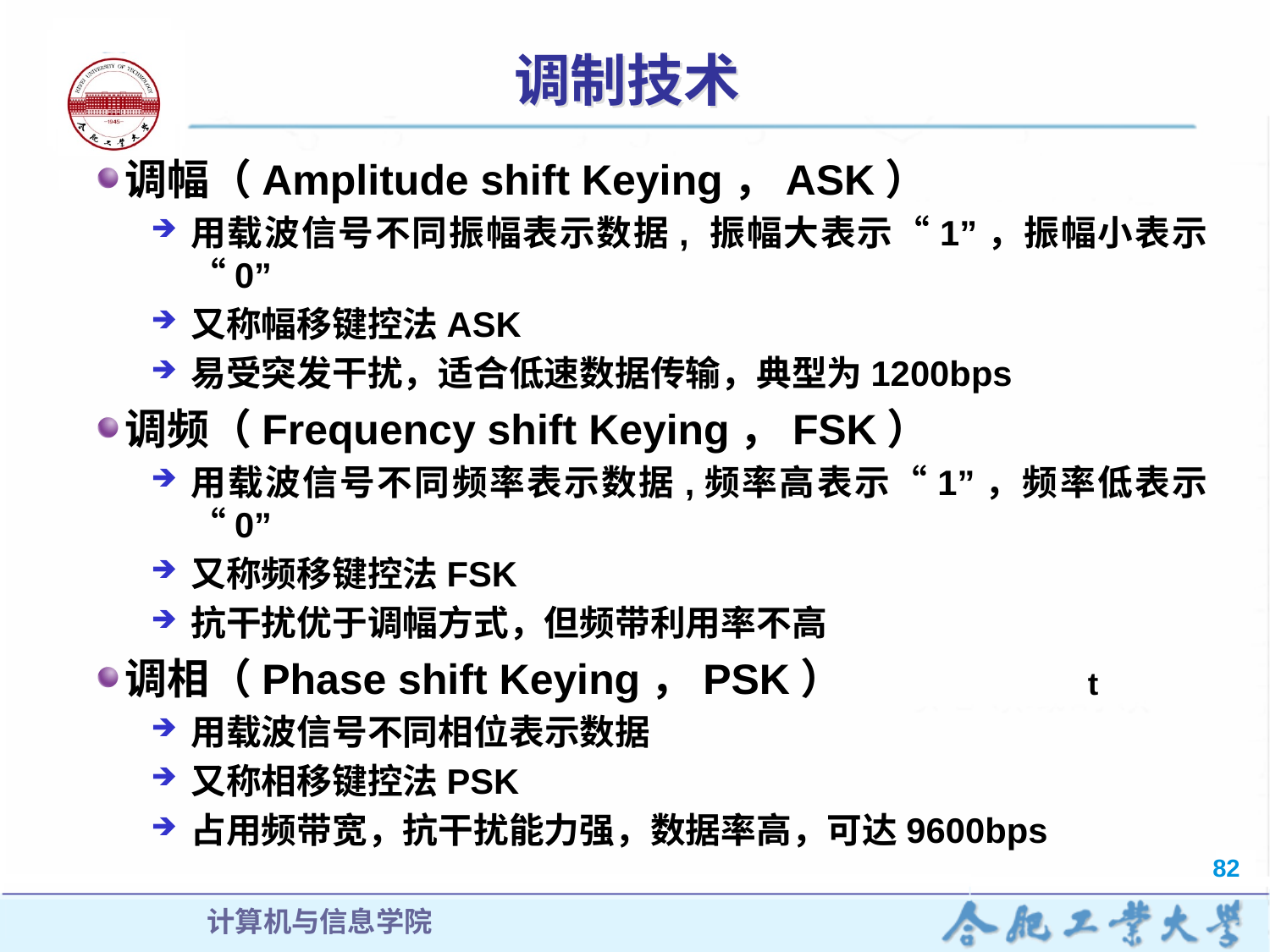

# 调制技术
调幅（Amplitude shift Keying，ASK）
用载波信号不同振幅表示数据, 振幅大表示“1”，振幅小表示“0”
又称幅移键控法ASK
易受突发干扰，适合低速数据传输，典型为1200bps
调频（Frequency shift Keying，FSK）
用载波信号不同频率表示数据,频率高表示“1”，频率低表示“0”
又称频移键控法FSK
抗干扰优于调幅方式，但频带利用率不高
调相（Phase shift Keying，PSK）
用载波信号不同相位表示数据
又称相移键控法PSK
占用频带宽，抗干扰能力强，数据率高，可达9600bps
t